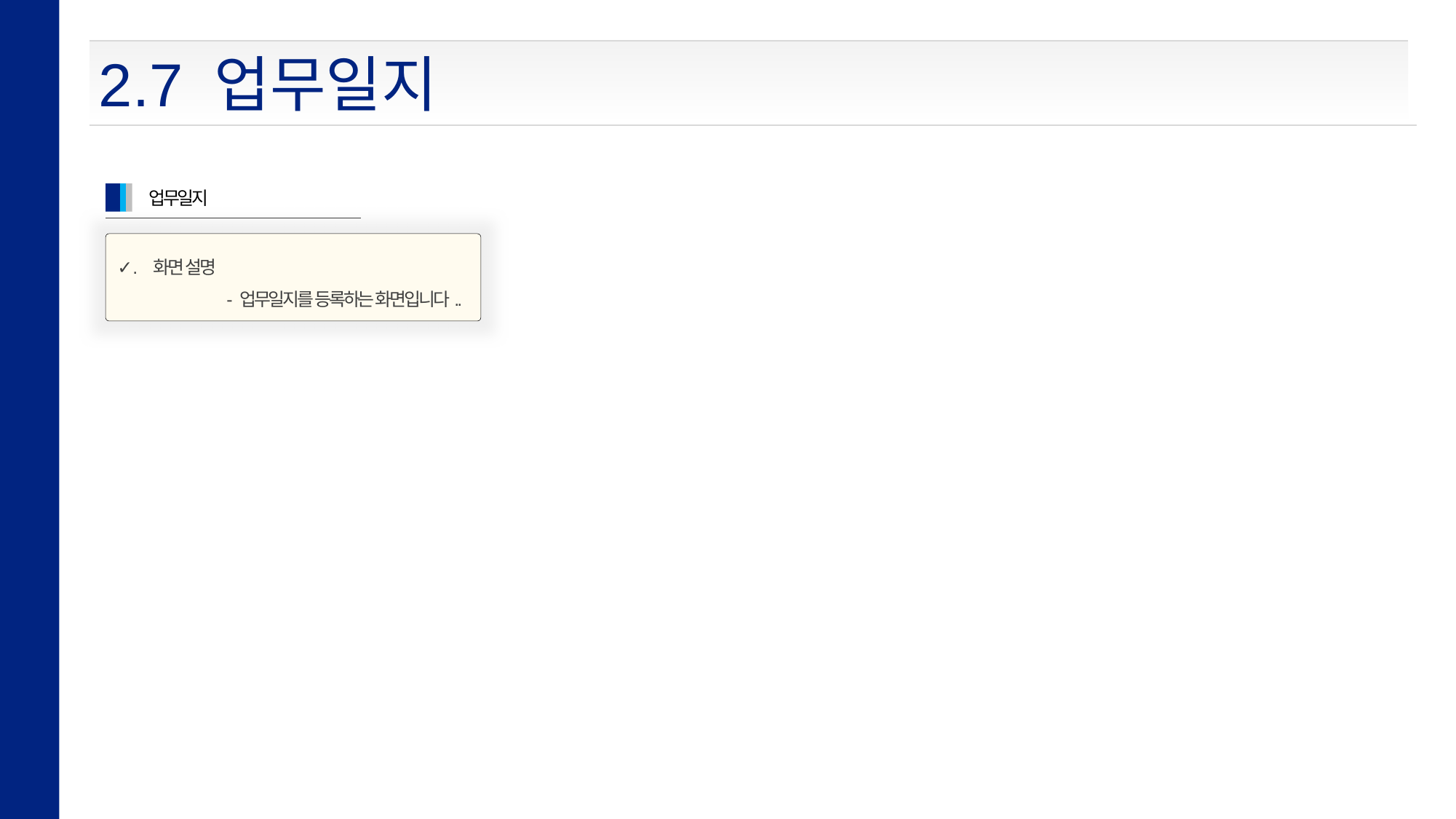

2.7 업무일지
업무일지

✓.    화면 설명
	- 업무일지를 등록하는 화면입니다..